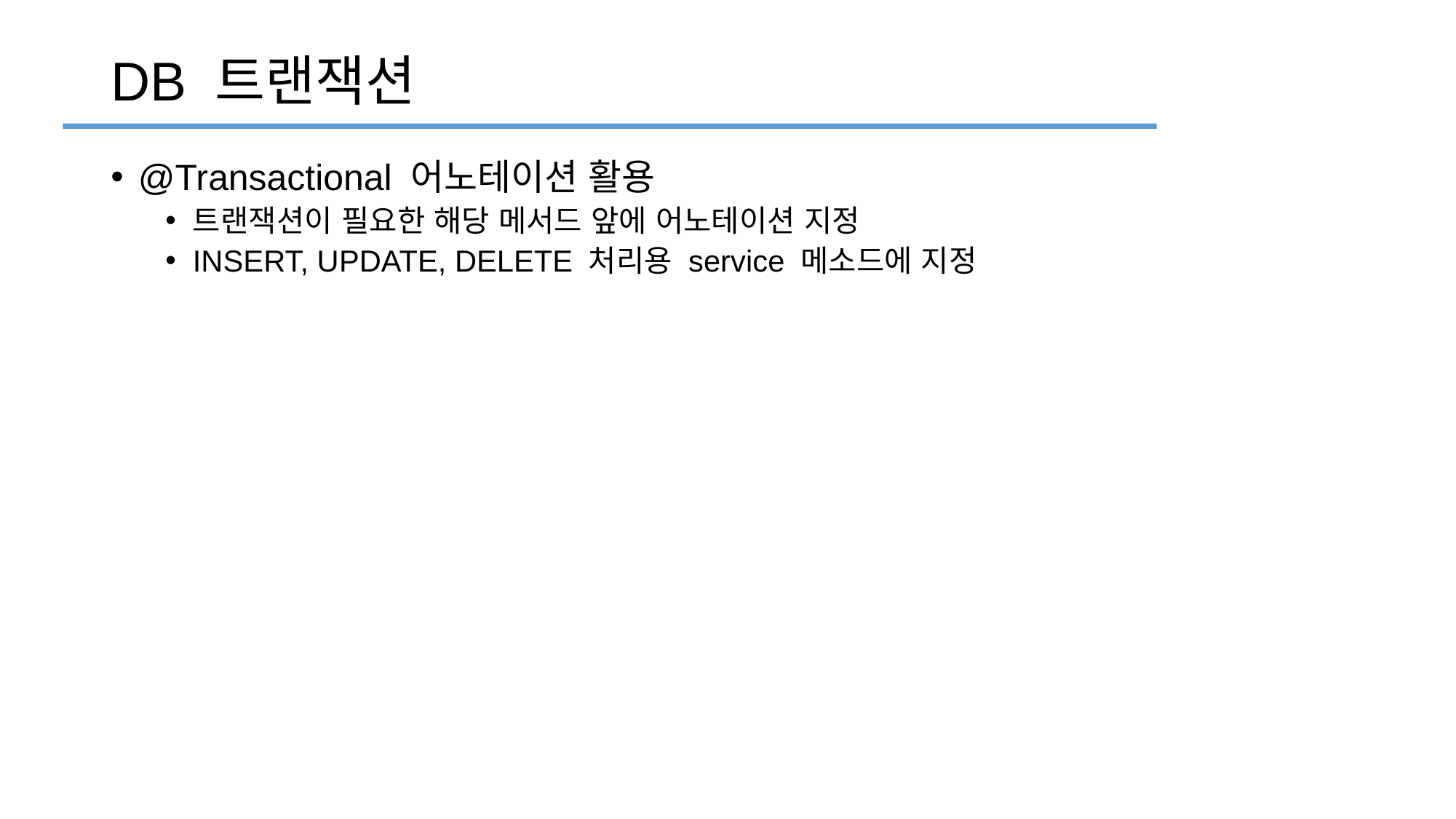

# DB 트랜잭션
@Transactional 어노테이션 활용
트랜잭션이 필요한 해당 메서드 앞에 어노테이션 지정
INSERT, UPDATE, DELETE 처리용 service 메소드에 지정